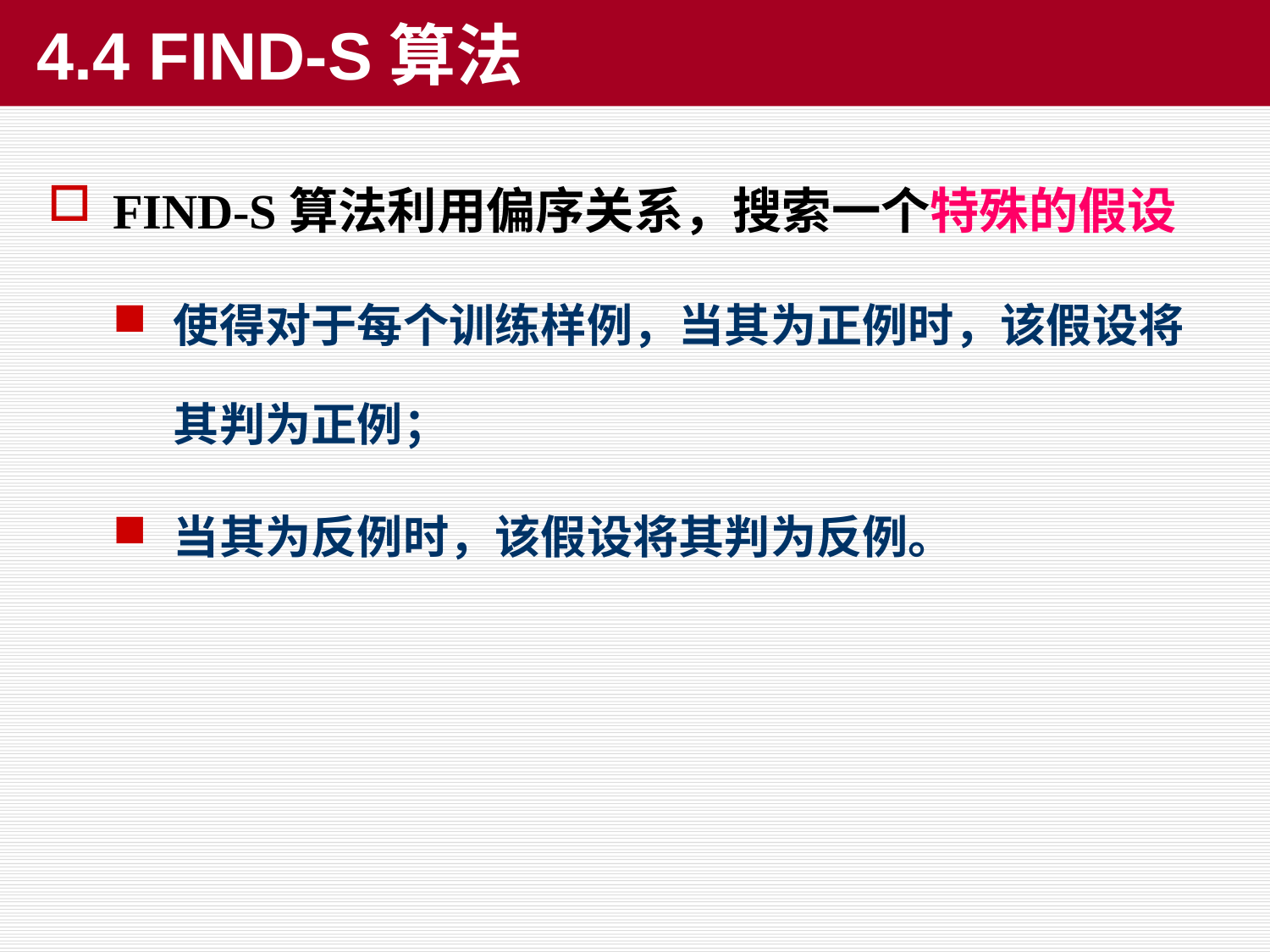

# 4.4 FIND-S算法
FIND-S算法利用偏序关系，搜索一个特殊的假设
使得对于每个训练样例，当其为正例时，该假设将其判为正例；
当其为反例时，该假设将其判为反例。